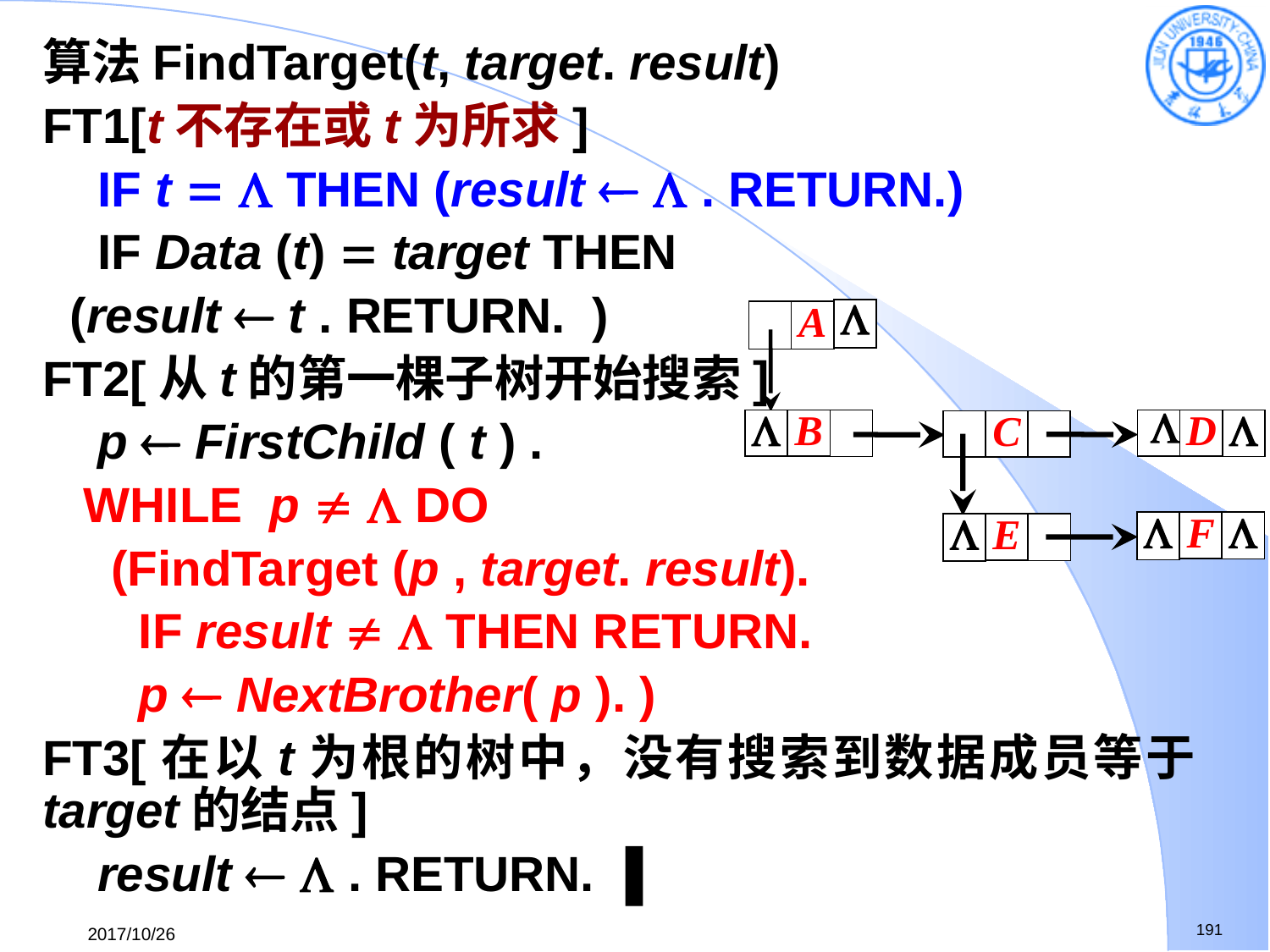

算法FindTarget(t, target. result)
FT1[t不存在或t为所求]
    IF t = Λ THEN (result ← Λ . RETURN.)
    IF Data (t) = target THEN
  (result ← t . RETURN.  )
FT2[从t的第一棵子树开始搜索]
    p ← FirstChild ( t ) .
   WHILE  p ≠ Λ DO
     (FindTarget (p , target. result).
       IF result ≠ Λ THEN RETURN.
       p ← NextBrother( p ). )
FT3[在以t为根的树中，没有搜索到数据成员等于target的结点]
    result ← Λ . RETURN. ▐
Λ

A

Λ
B

Λ
D
Λ

C

Λ
F
Λ
Λ
E